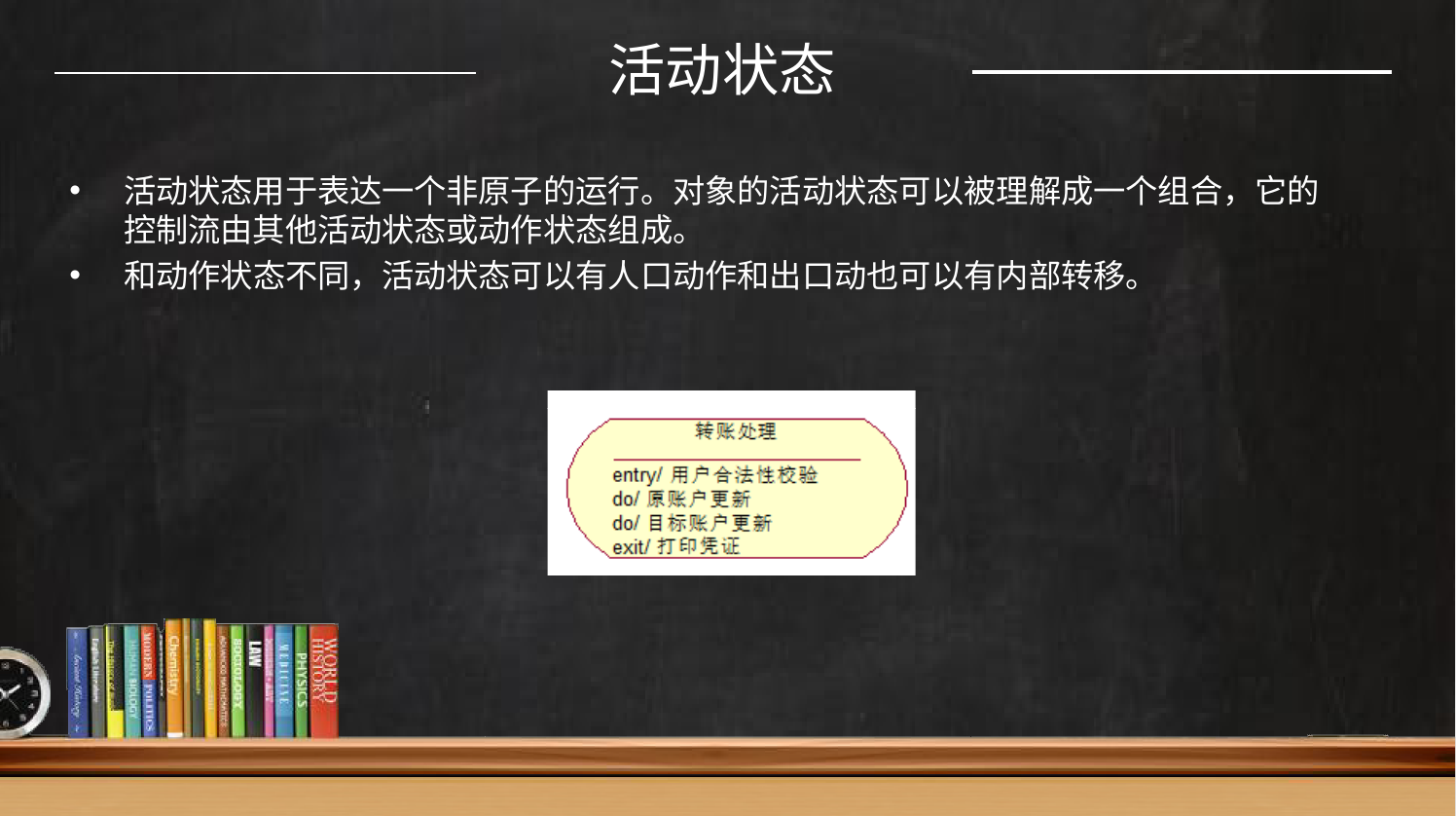

# 活动状态

活动状态用于表达一个非原子的运行。对象的活动状态可以被理解成一个组合，它的
控制流由其他活动状态或动作状态组成。
和动作状态不同，活动状态可以有人口动作和出口动也可以有内部转移。